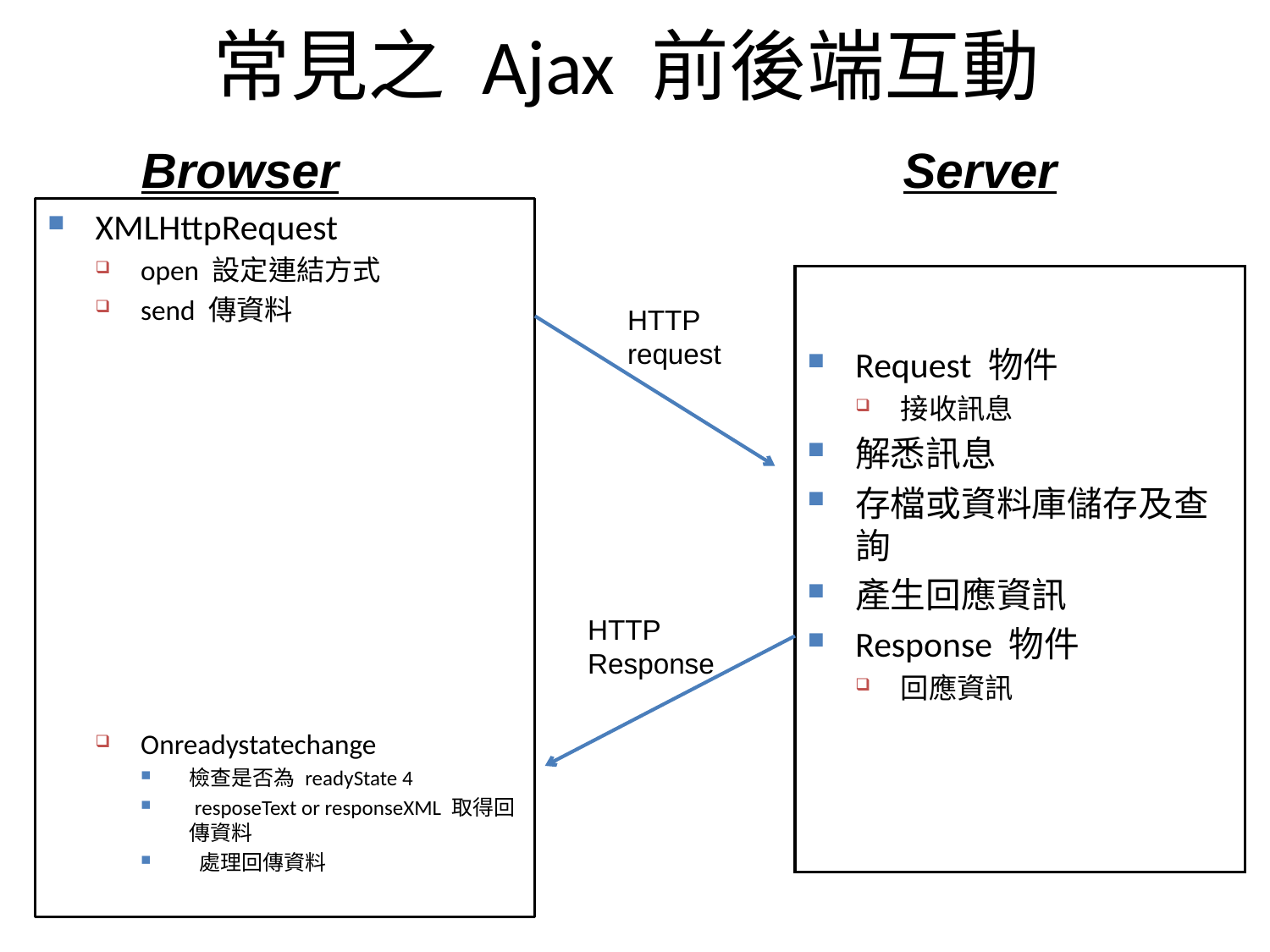

# 常見之 Ajax 前後端互動
Browser
Server
XMLHttpRequest
open 設定連結方式
send 傳資料

Onreadystatechange
檢查是否為 readyState 4
 resposeText or responseXML 取得回傳資料
 處理回傳資料

Request 物件
接收訊息
解悉訊息
存檔或資料庫儲存及查詢
產生回應資訊
Response 物件
回應資訊
HTTP request
HTTP Response